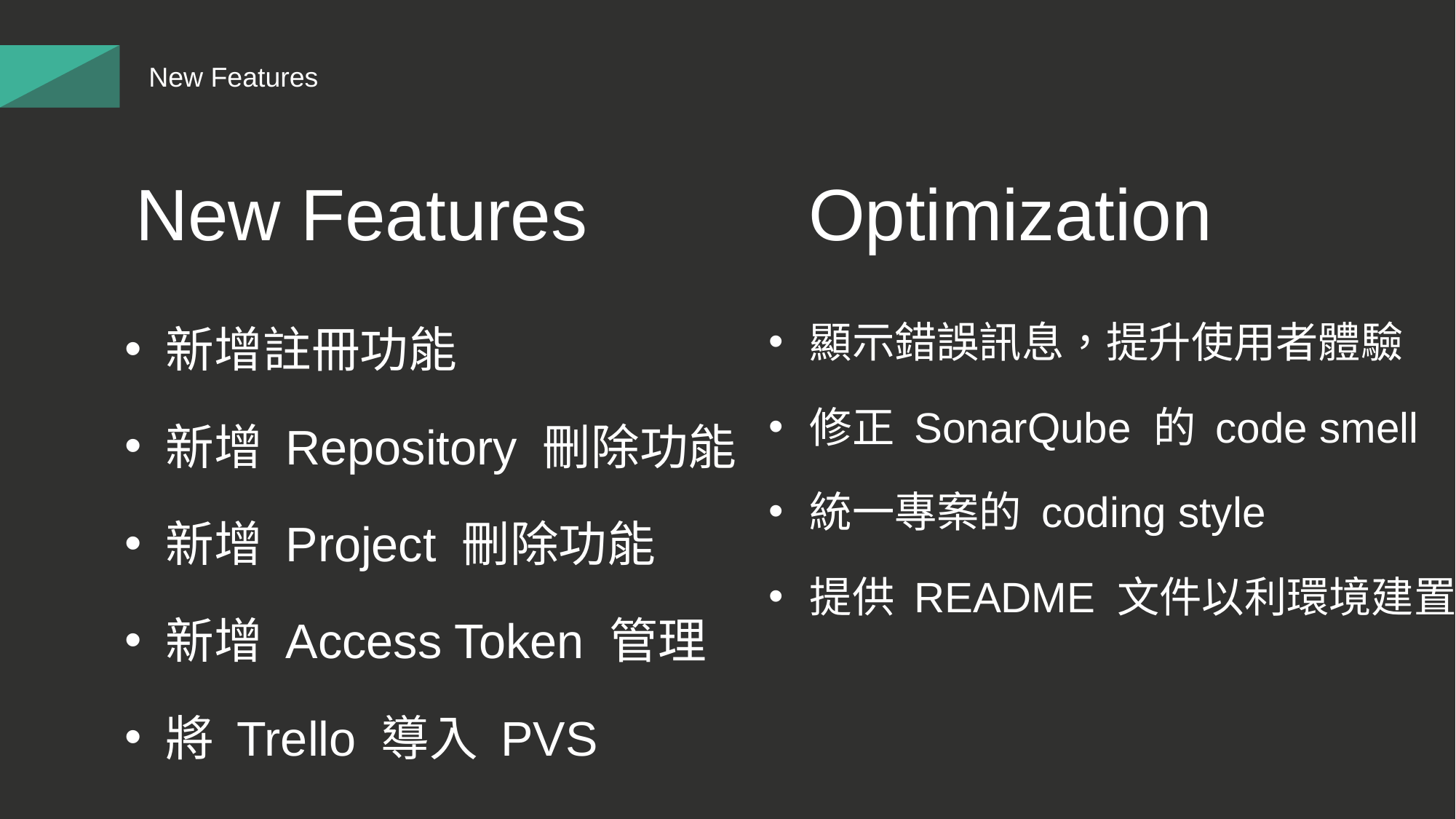

New Features
New Features
Optimization
顯示錯誤訊息，提升使用者體驗
修正 SonarQube 的 code smell
統一專案的 coding style
提供 README 文件以利環境建置
新增註冊功能
新增 Repository 刪除功能
新增 Project 刪除功能
新增 Access Token 管理
將 Trello 導入 PVS